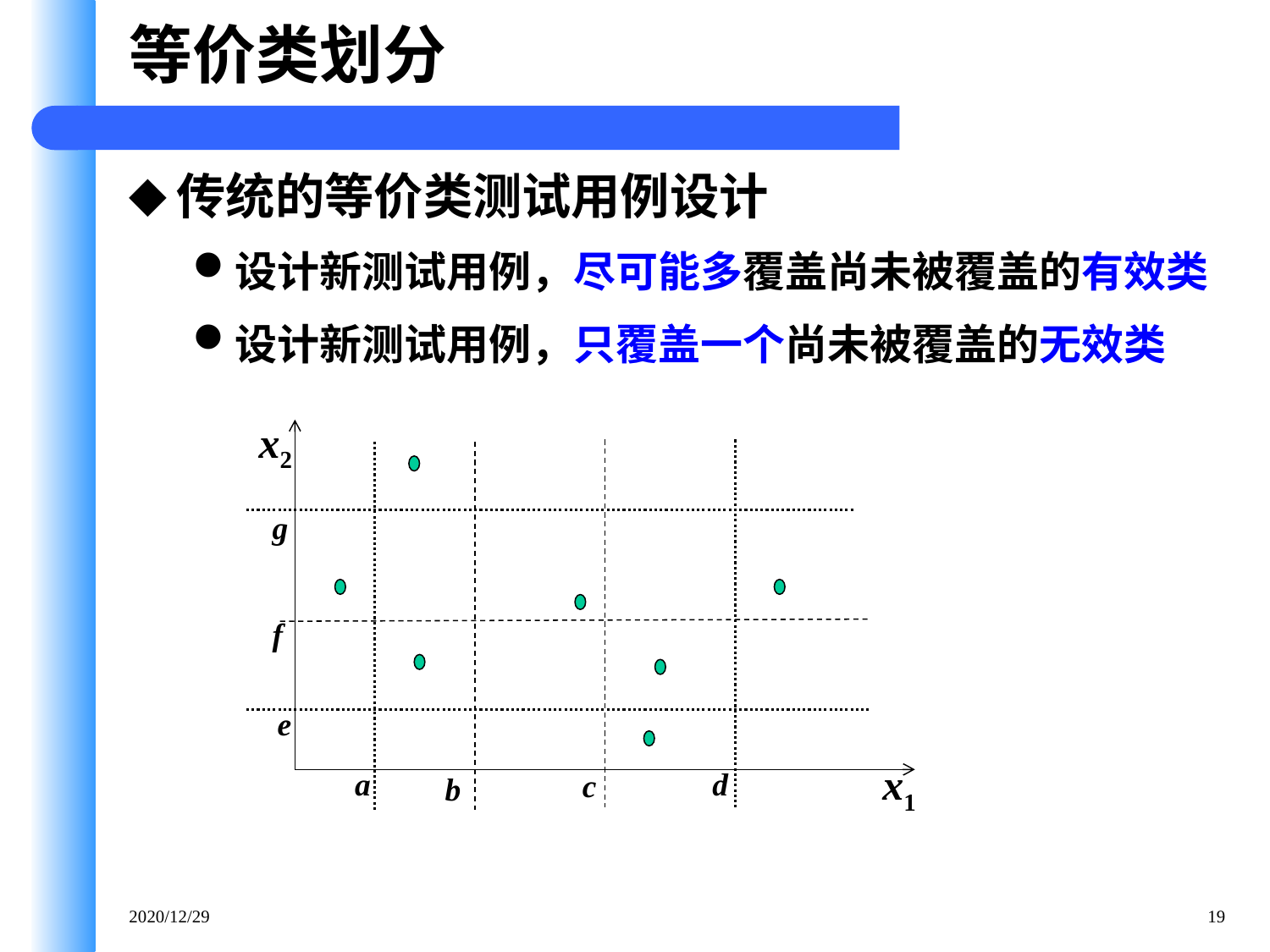

# 等价类划分
传统的等价类测试用例设计
设计新测试用例，尽可能多覆盖尚未被覆盖的有效类
设计新测试用例，只覆盖一个尚未被覆盖的无效类
x2

g

f

e

x1
a
d
c
b
2020/12/29
19